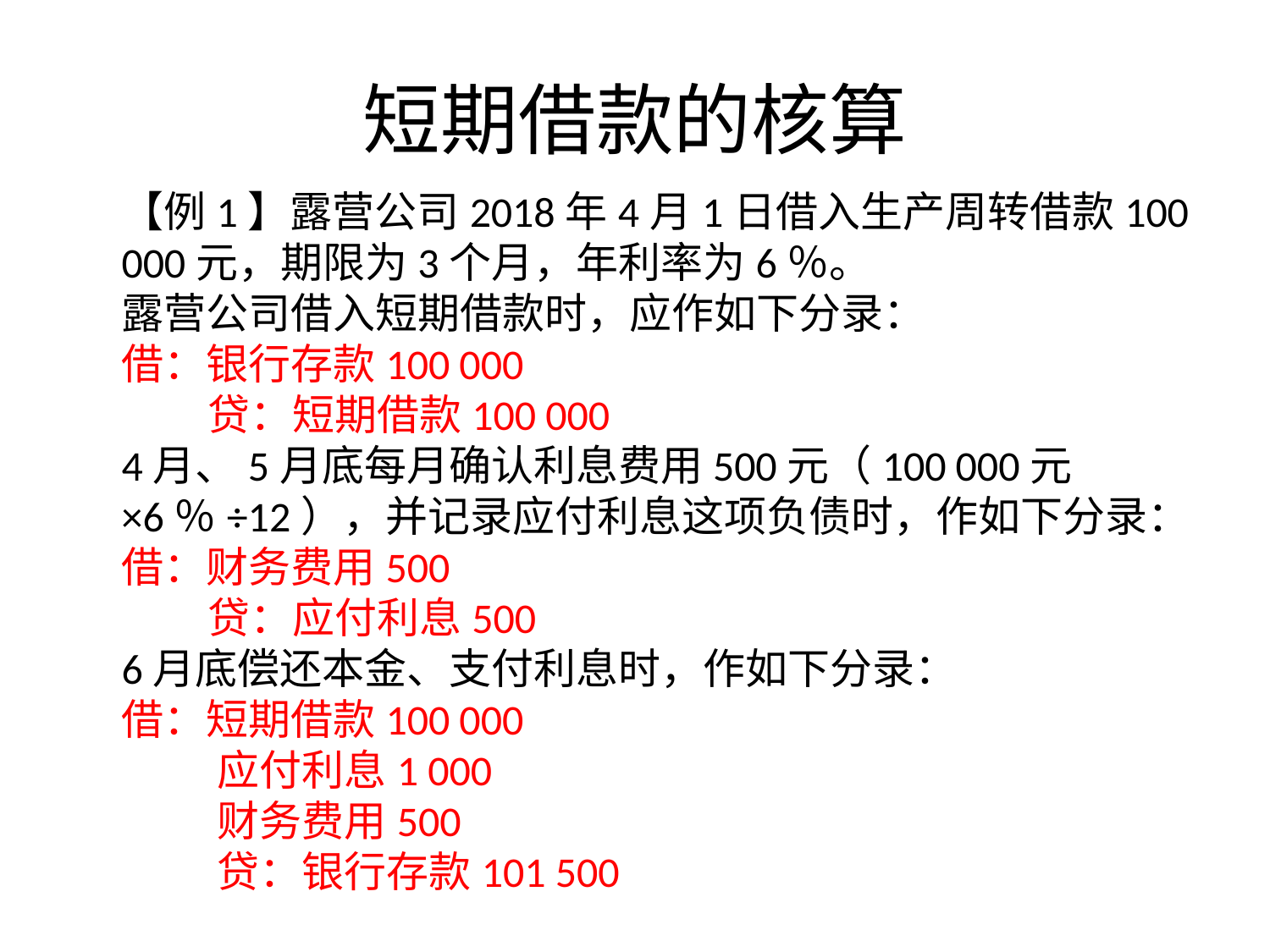

# 短期借款的核算
【例1】露营公司2018年4月1日借入生产周转借款100 000元，期限为3个月，年利率为6％。
露营公司借入短期借款时，应作如下分录：
借：银行存款100 000
        贷：短期借款100 000
4月、5月底每月确认利息费用500元（100 000元×6％÷12），并记录应付利息这项负债时，作如下分录：
借：财务费用500
        贷：应付利息500
6月底偿还本金、支付利息时，作如下分录：
借：短期借款100 000
         应付利息1 000
         财务费用500
         贷：银行存款101 500